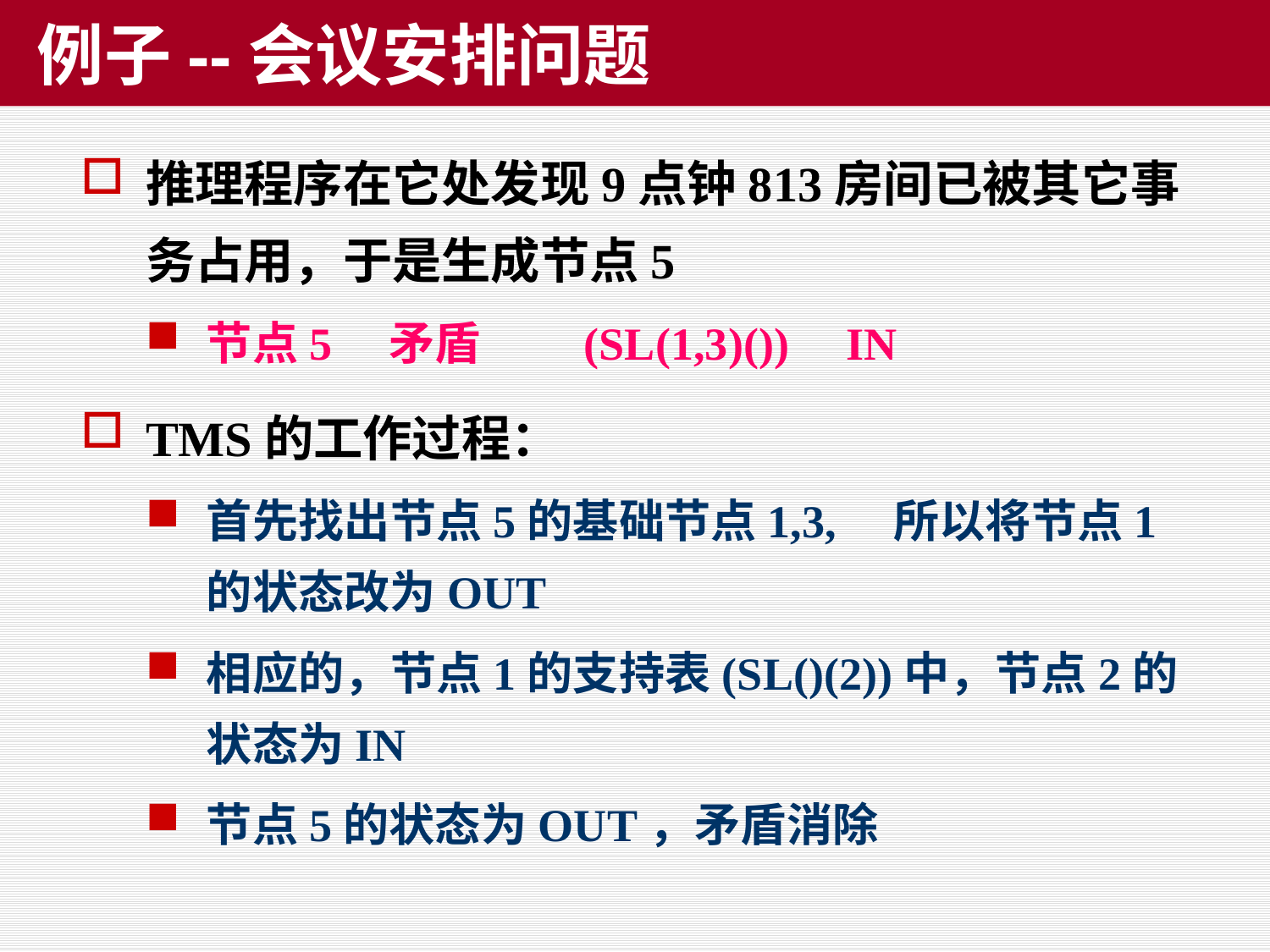

# 例子--会议安排问题
推理程序在它处发现9点钟813房间已被其它事务占用，于是生成节点5
节点5　矛盾　　(SL(1,3)())     IN
TMS的工作过程：
首先找出节点5的基础节点1,3,　所以将节点1的状态改为OUT
相应的，节点1的支持表(SL()(2))中，节点2的状态为IN
节点5的状态为OUT，矛盾消除